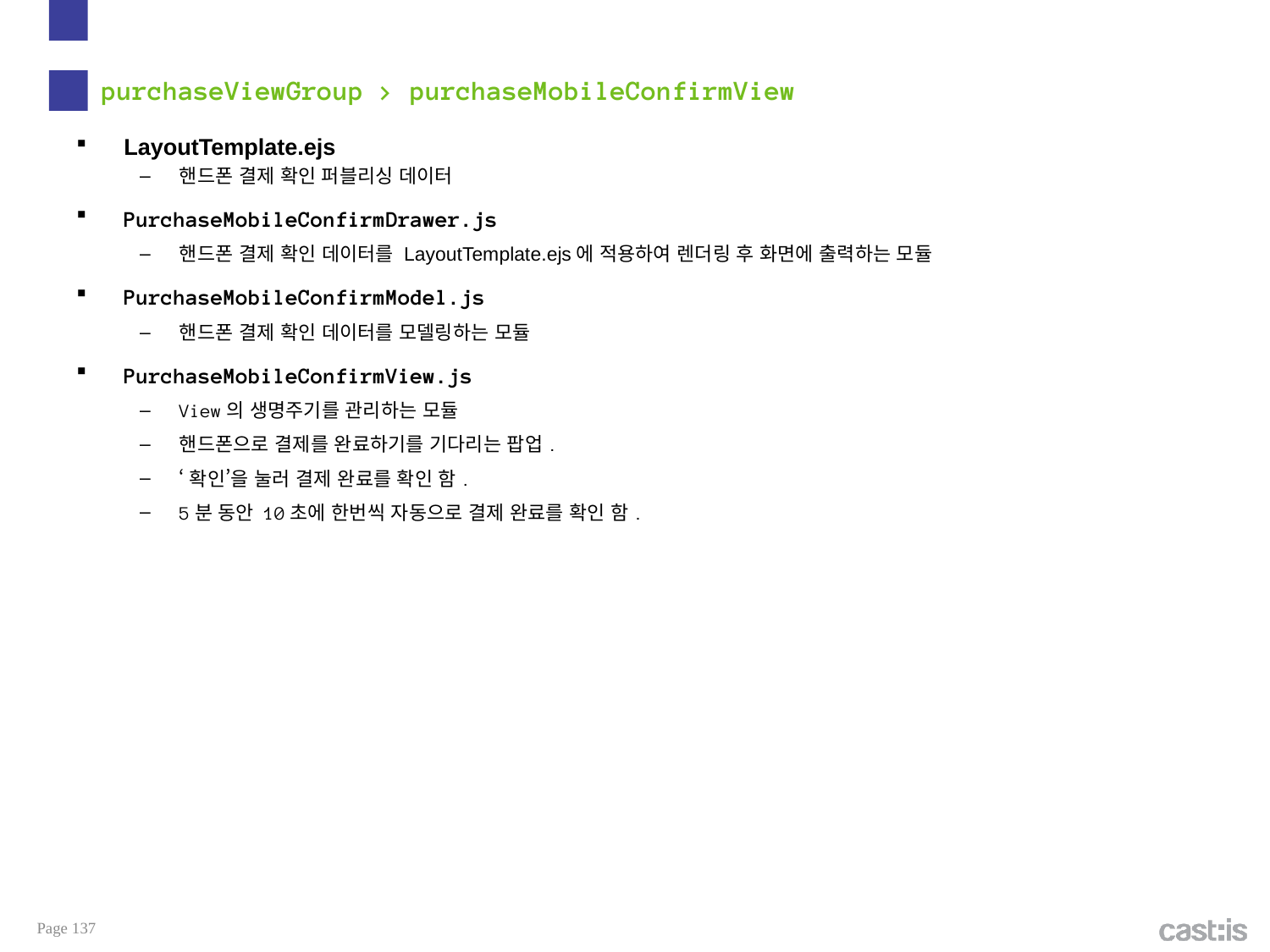

# purchaseViewGroup > purchaseMobileConfirmView
LayoutTemplate.ejs
핸드폰 결제 확인 퍼블리싱 데이터

PurchaseMobileConfirmDrawer.js
핸드폰 결제 확인 데이터를 LayoutTemplate.ejs에 적용하여 렌더링 후 화면에 출력하는 모듈

PurchaseMobileConfirmModel.js
핸드폰 결제 확인 데이터를 모델링하는 모듈

PurchaseMobileConfirmView.js
View의 생명주기를 관리하는 모듈
핸드폰으로 결제를 완료하기를 기다리는 팝업.
‘확인’을 눌러 결제 완료를 확인 함.
5분 동안 10초에 한번씩 자동으로 결제 완료를 확인 함.

Page 137